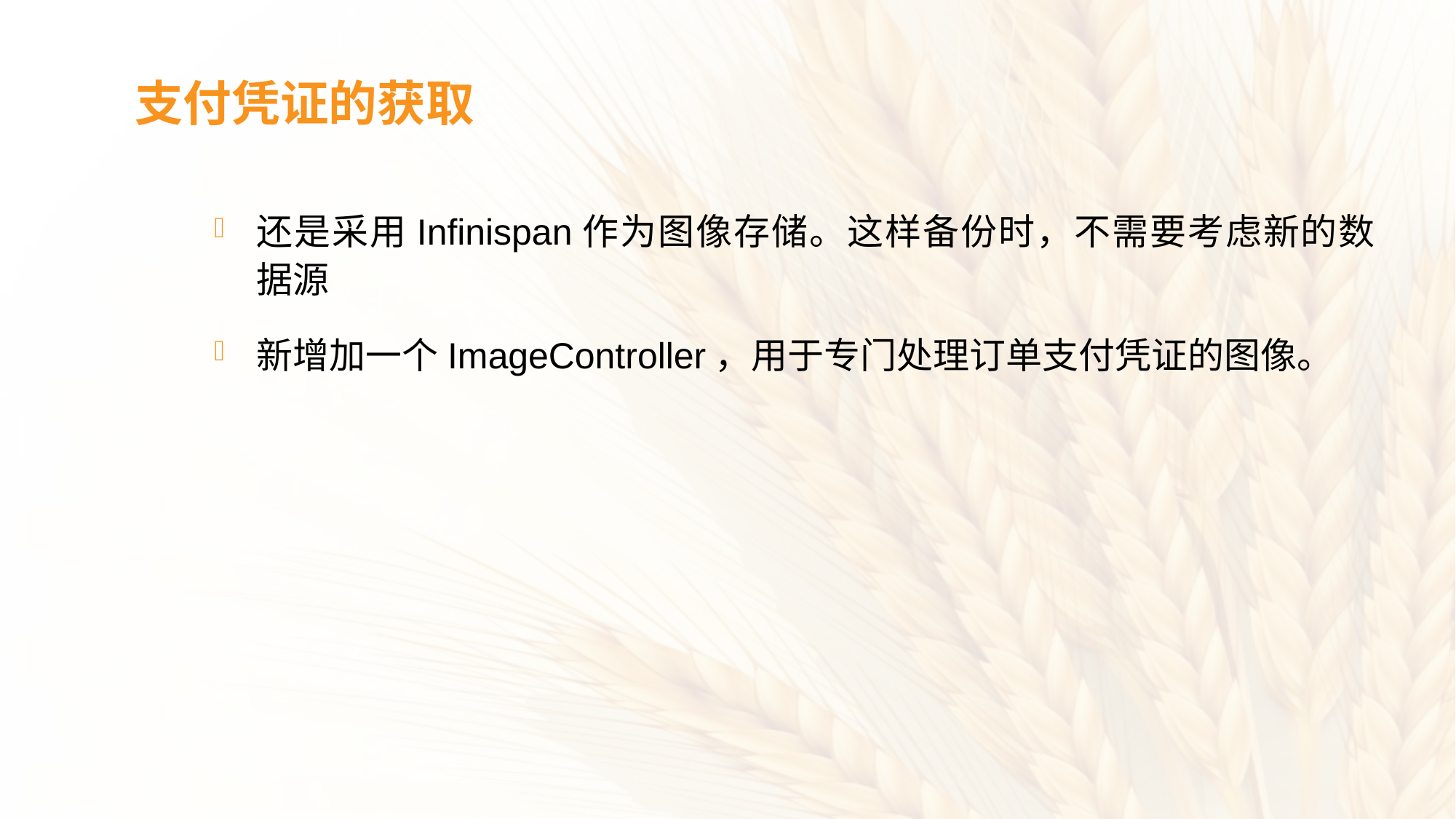

# 支付凭证的获取
还是采用Infinispan作为图像存储。这样备份时，不需要考虑新的数据源
新增加一个ImageController，用于专门处理订单支付凭证的图像。